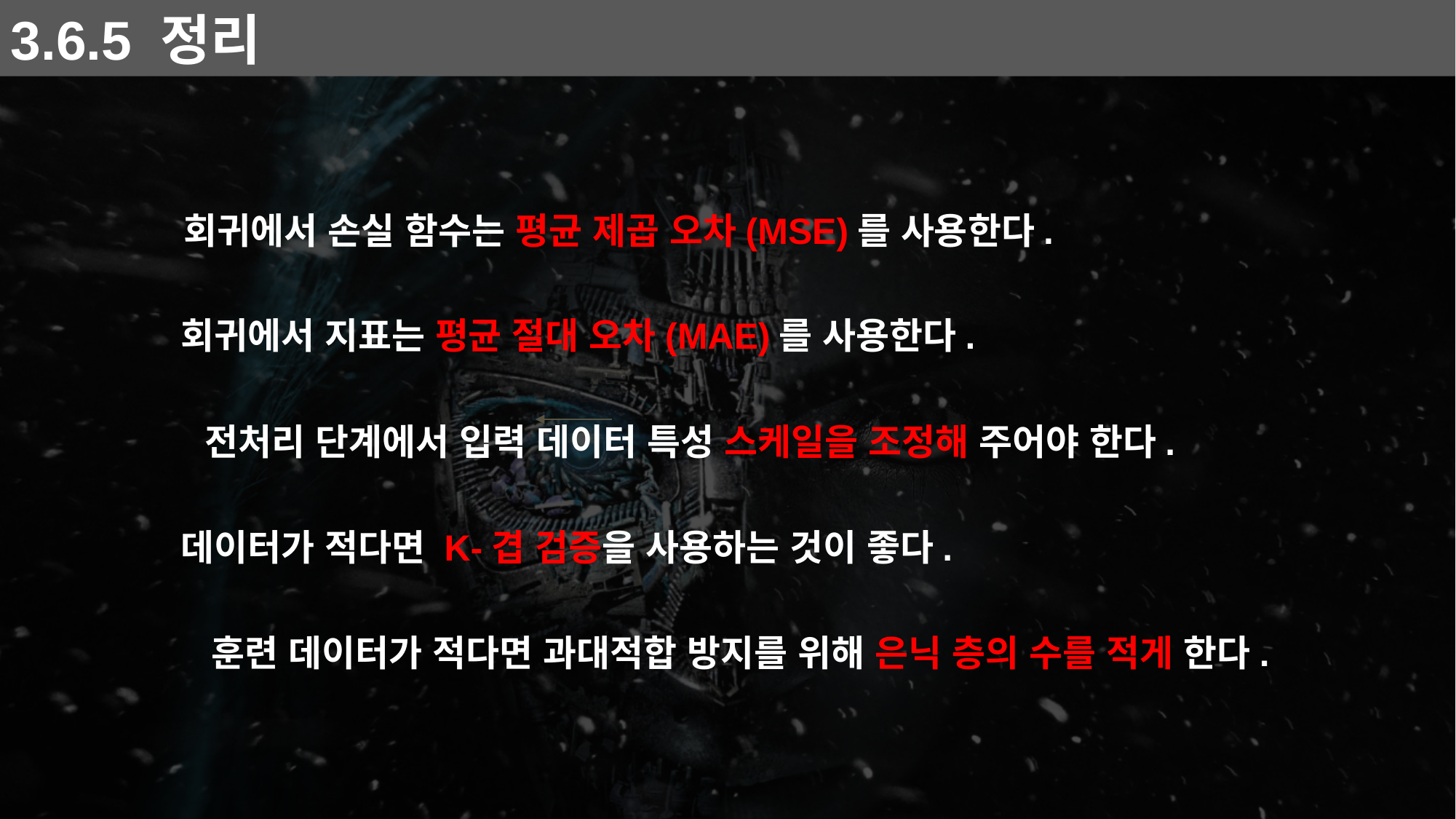

3.6.5 정리
회귀에서 손실 함수는 평균 제곱 오차(MSE)를 사용한다.
회귀에서 지표는 평균 절대 오차(MAE)를 사용한다.
전처리 단계에서 입력 데이터 특성 스케일을 조정해 주어야 한다.
데이터가 적다면 K-겹 검증을 사용하는 것이 좋다.
훈련 데이터가 적다면 과대적합 방지를 위해 은닉 층의 수를 적게 한다.